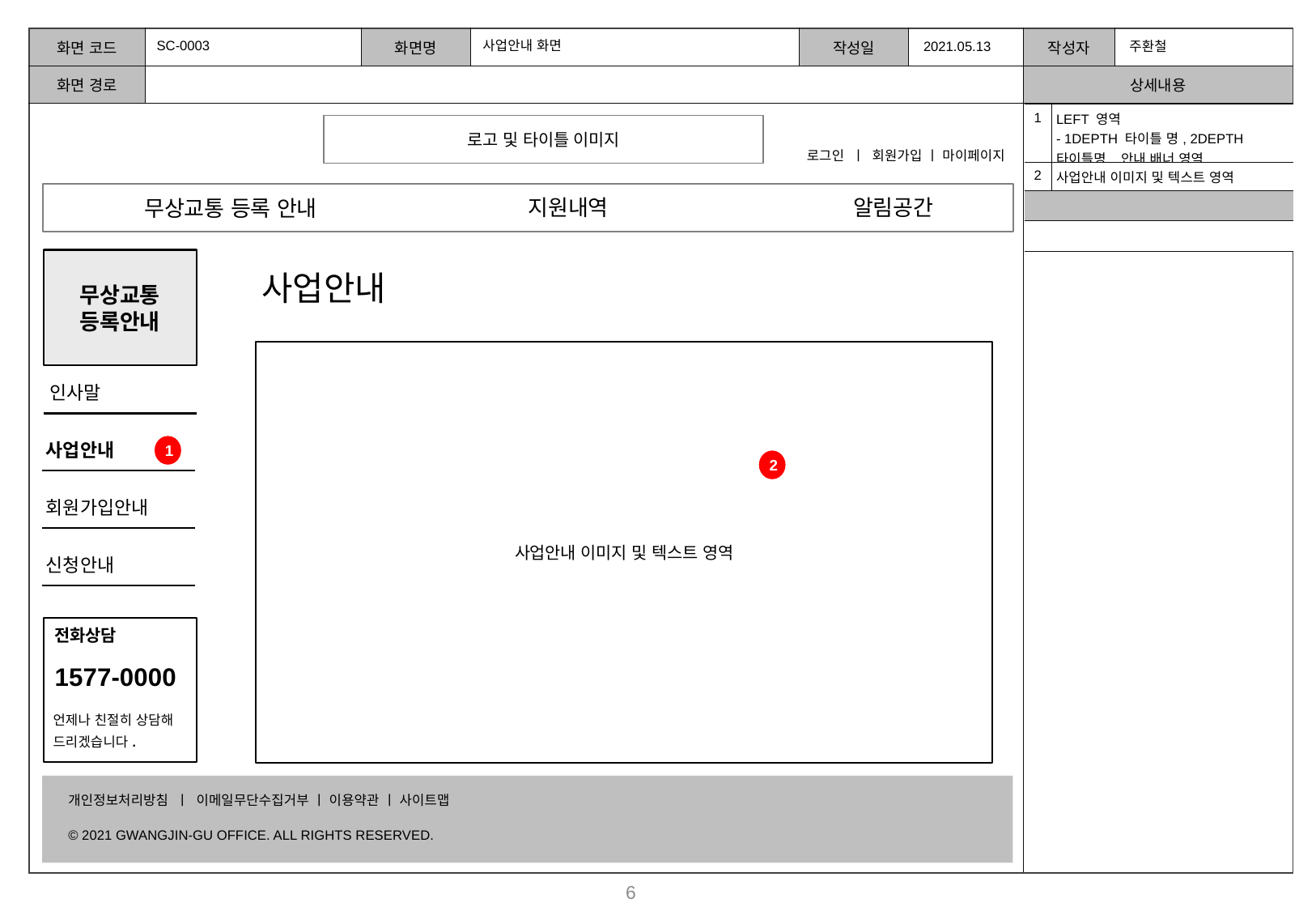

SC-0003
사업안내 화면
2021.05.13
주환철
| 1 | LEFT 영역 - 1DEPTH 타이틀 명, 2DEPTH 타이틀명, 안내 배너 영역 |
| --- | --- |
| 2 | 사업안내 이미지 및 텍스트 영역 |
|  |  |
|  |  |
로고 및 타이틀 이미지
로그인  ㅣ  회원가입 ㅣ 마이페이지

지원내역
알림공간
무상교통 등록 안내
무상교통
등록안내
사업안내
사업안내 이미지 및 텍스트 영역
인사말
사업안내
1
2
회원가입안내
신청안내

전화상담
1577-0000
언제나 친절히 상담해
드리겠습니다.

개인정보처리방침  ㅣ  이메일무단수집거부 ㅣ 이용약관 ㅣ 사이트맵
© 2021 GWANGJIN-GU OFFICE. ALL RIGHTS RESERVED.